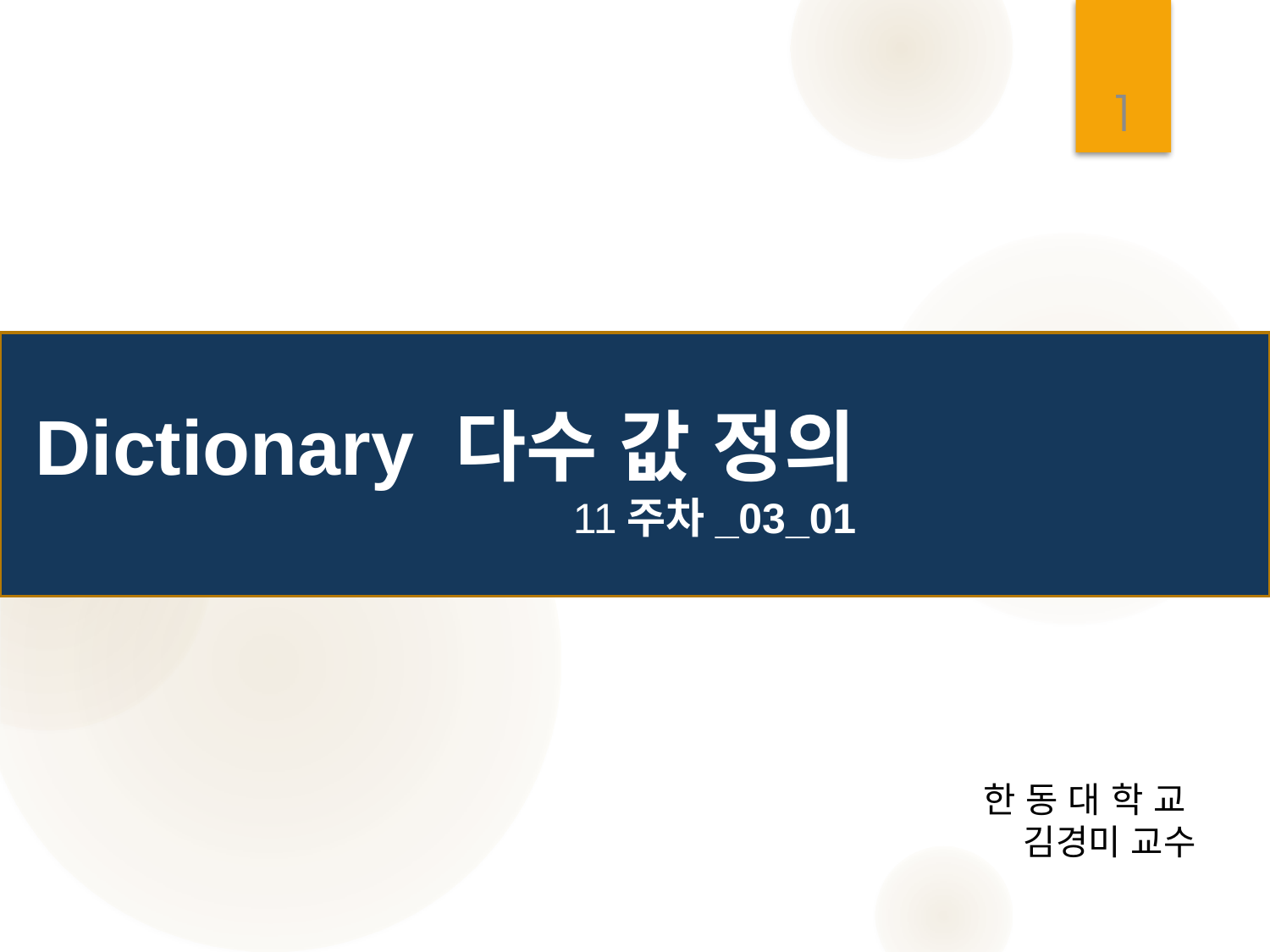

1

# Dictionary 다수 값 정의 11주차_03_01
한 동 대 학 교
김경미 교수